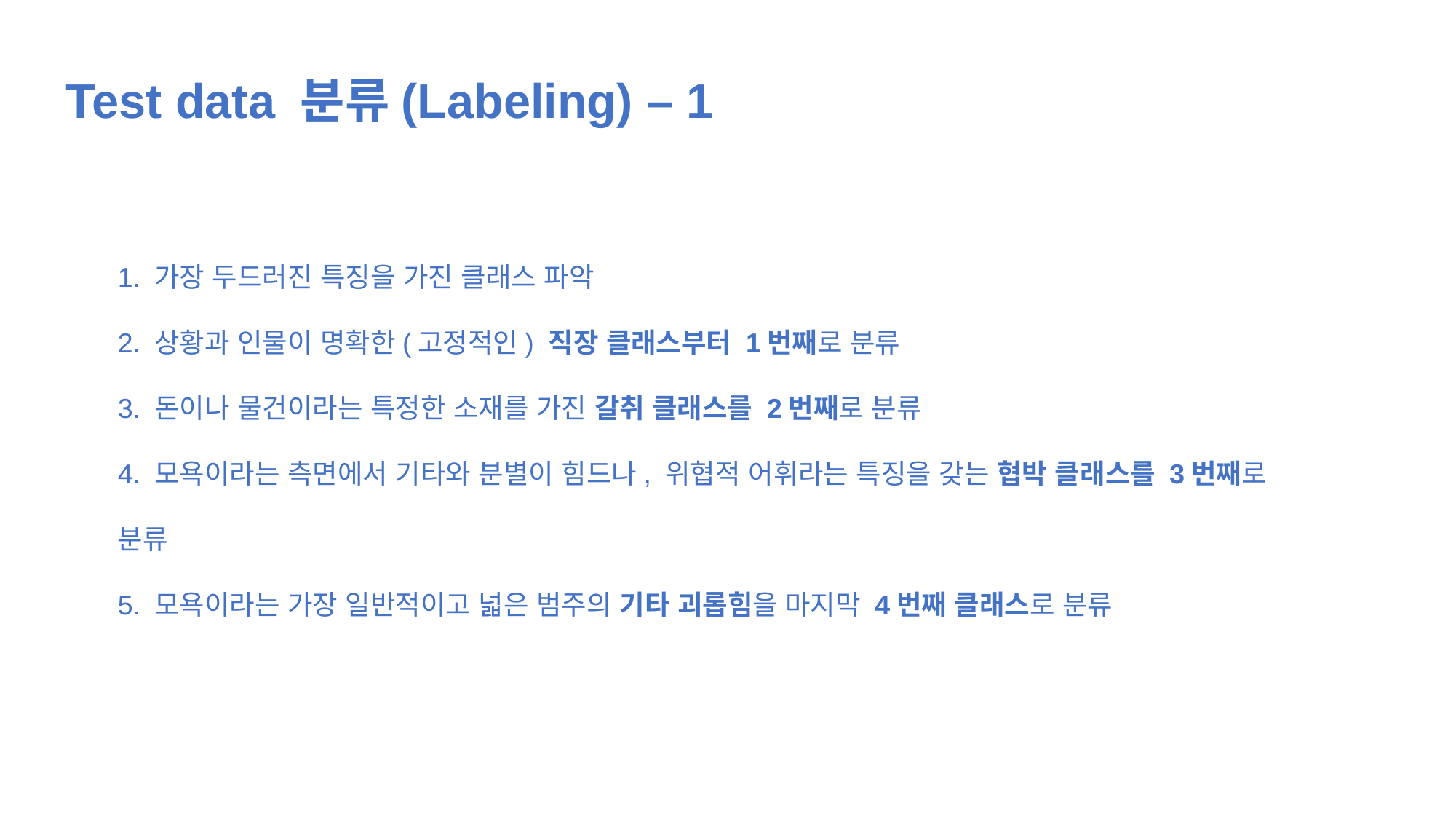

Test data 분류(Labeling) – 1
 가장 두드러진 특징을 가진 클래스 파악
 상황과 인물이 명확한(고정적인) 직장 클래스부터 1번째로 분류
 돈이나 물건이라는 특정한 소재를 가진 갈취 클래스를 2번째로 분류
 모욕이라는 측면에서 기타와 분별이 힘드나, 위협적 어휘라는 특징을 갖는 협박 클래스를 3번째로 분류
 모욕이라는 가장 일반적이고 넓은 범주의 기타 괴롭힘을 마지막 4번째 클래스로 분류